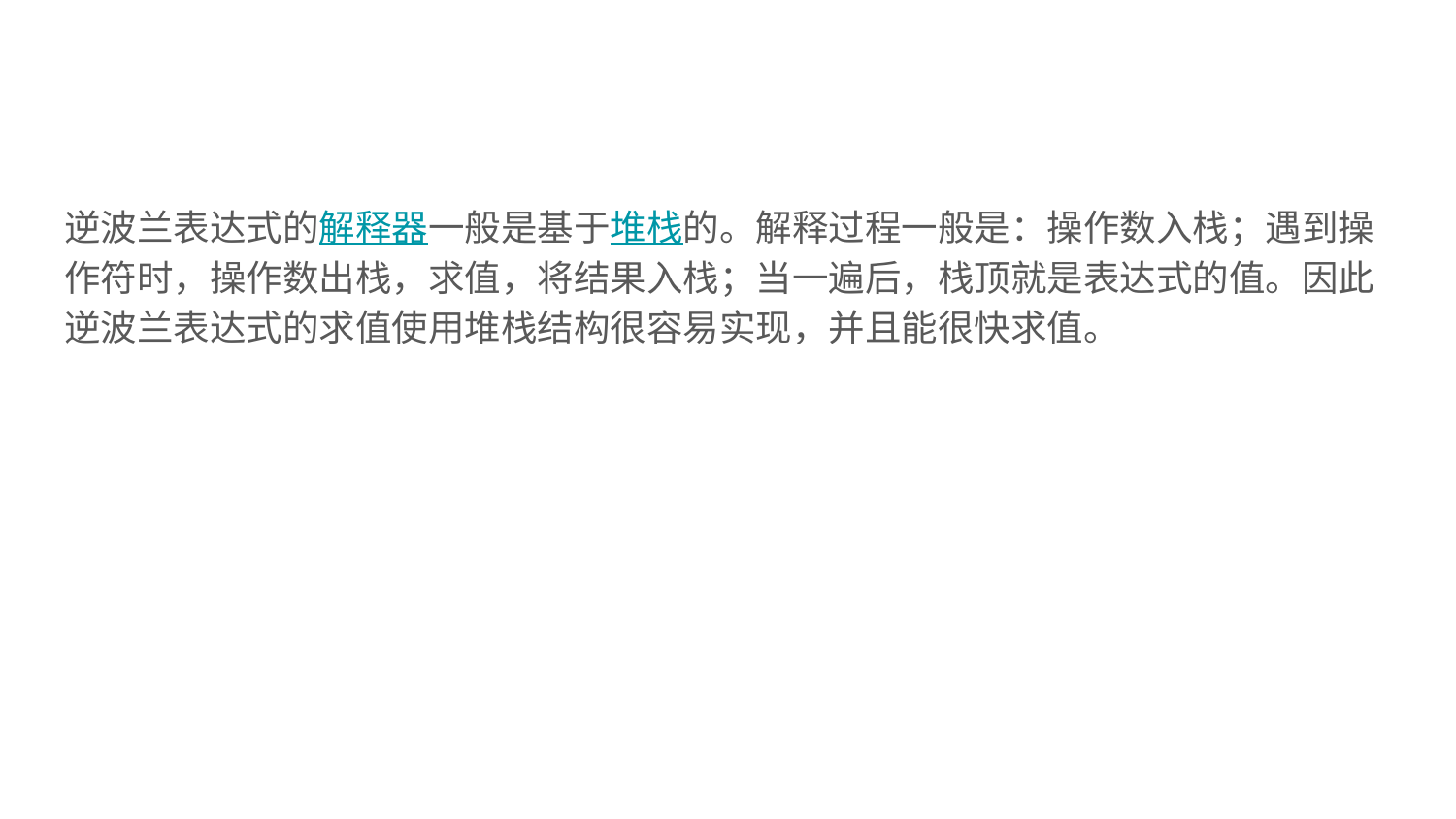

#
逆波兰表达式的解释器一般是基于堆栈的。解释过程一般是：操作数入栈；遇到操作符时，操作数出栈，求值，将结果入栈；当一遍后，栈顶就是表达式的值。因此逆波兰表达式的求值使用堆栈结构很容易实现，并且能很快求值。